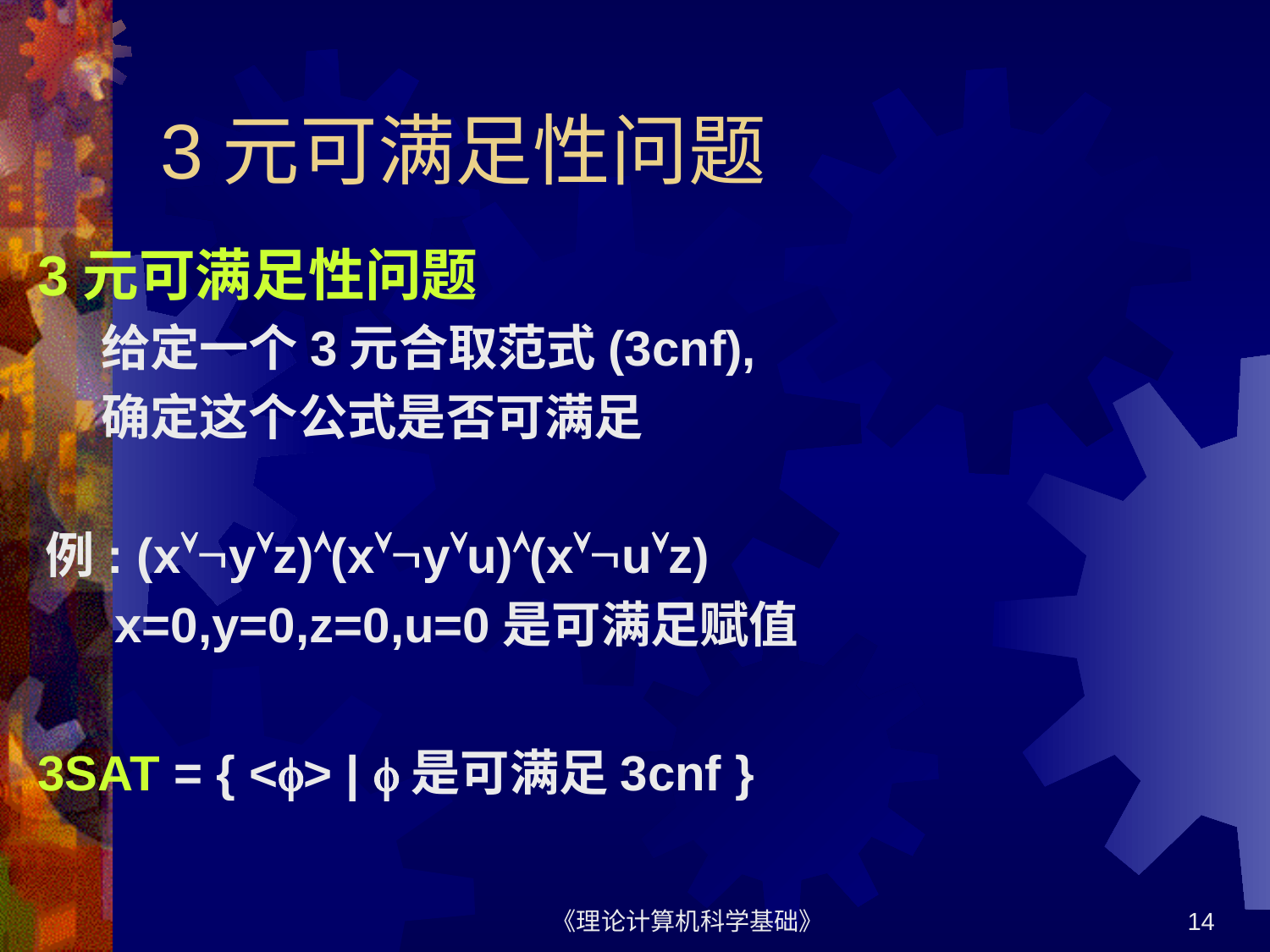

# 3元可满足性问题
3元可满足性问题
给定一个3元合取范式(3cnf),
确定这个公式是否可满足

例: (x∨¬y∨z)∧(x∨¬y∨u)∧(x∨¬u∨z)
     x=0,y=0,z=0,u=0是可满足赋值

3SAT = { <φ> | φ是可满足3cnf }
《理论计算机科学基础》
14